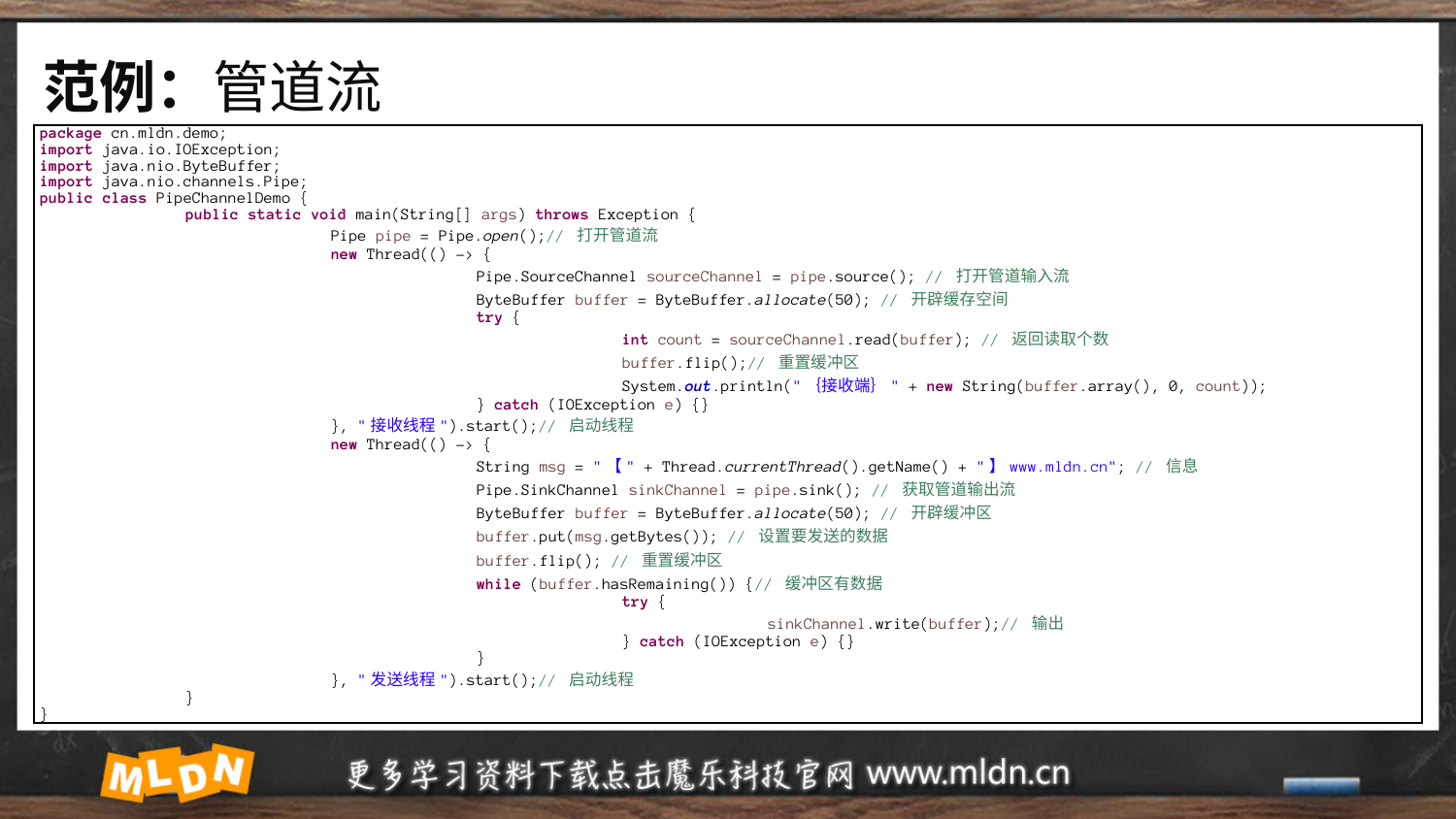

# 范例：管道流
| package cn.mldn.demo; import java.io.IOException; import java.nio.ByteBuffer; import java.nio.channels.Pipe; public class PipeChannelDemo { public static void main(String[] args) throws Exception { Pipe pipe = Pipe.open();// 打开管道流 new Thread(() -> { Pipe.SourceChannel sourceChannel = pipe.source(); // 打开管道输入流 ByteBuffer buffer = ByteBuffer.allocate(50); // 开辟缓存空间 try { int count = sourceChannel.read(buffer); // 返回读取个数 buffer.flip();// 重置缓冲区 System.out.println("｛接收端｝" + new String(buffer.array(), 0, count)); } catch (IOException e) {} }, "接收线程").start();// 启动线程 new Thread(() -> { String msg = "【" + Thread.currentThread().getName() + "】www.mldn.cn"; // 信息 Pipe.SinkChannel sinkChannel = pipe.sink(); // 获取管道输出流 ByteBuffer buffer = ByteBuffer.allocate(50); // 开辟缓冲区 buffer.put(msg.getBytes()); // 设置要发送的数据 buffer.flip(); // 重置缓冲区 while (buffer.hasRemaining()) {// 缓冲区有数据 try { sinkChannel.write(buffer);// 输出 } catch (IOException e) {} } }, "发送线程").start();// 启动线程 } } |
| --- |